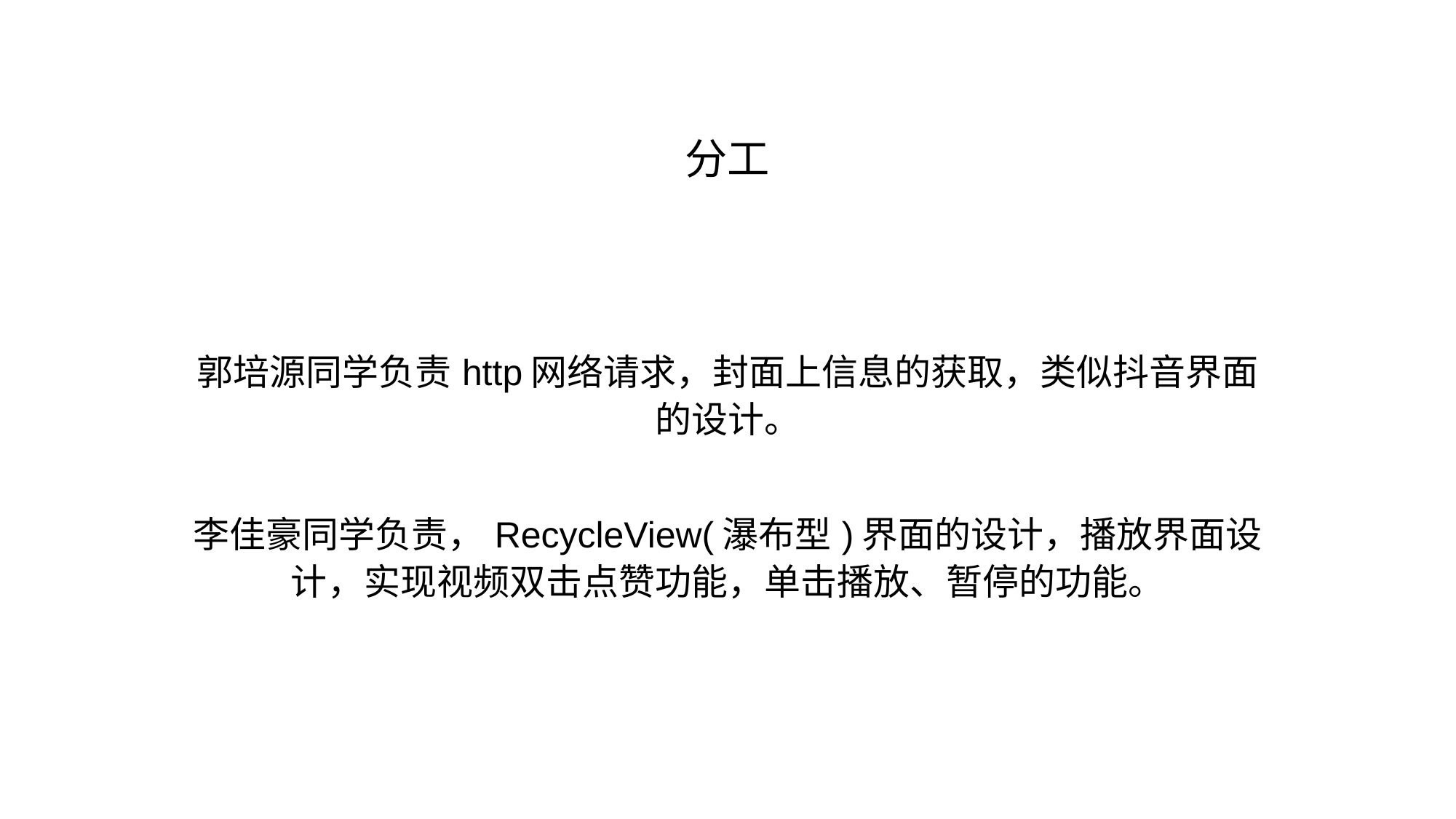

# 分工
郭培源同学负责http网络请求，封面上信息的获取，类似抖音界面的设计。

李佳豪同学负责，RecycleView(瀑布型)界面的设计，播放界面设计，实现视频双击点赞功能，单击播放、暂停的功能。